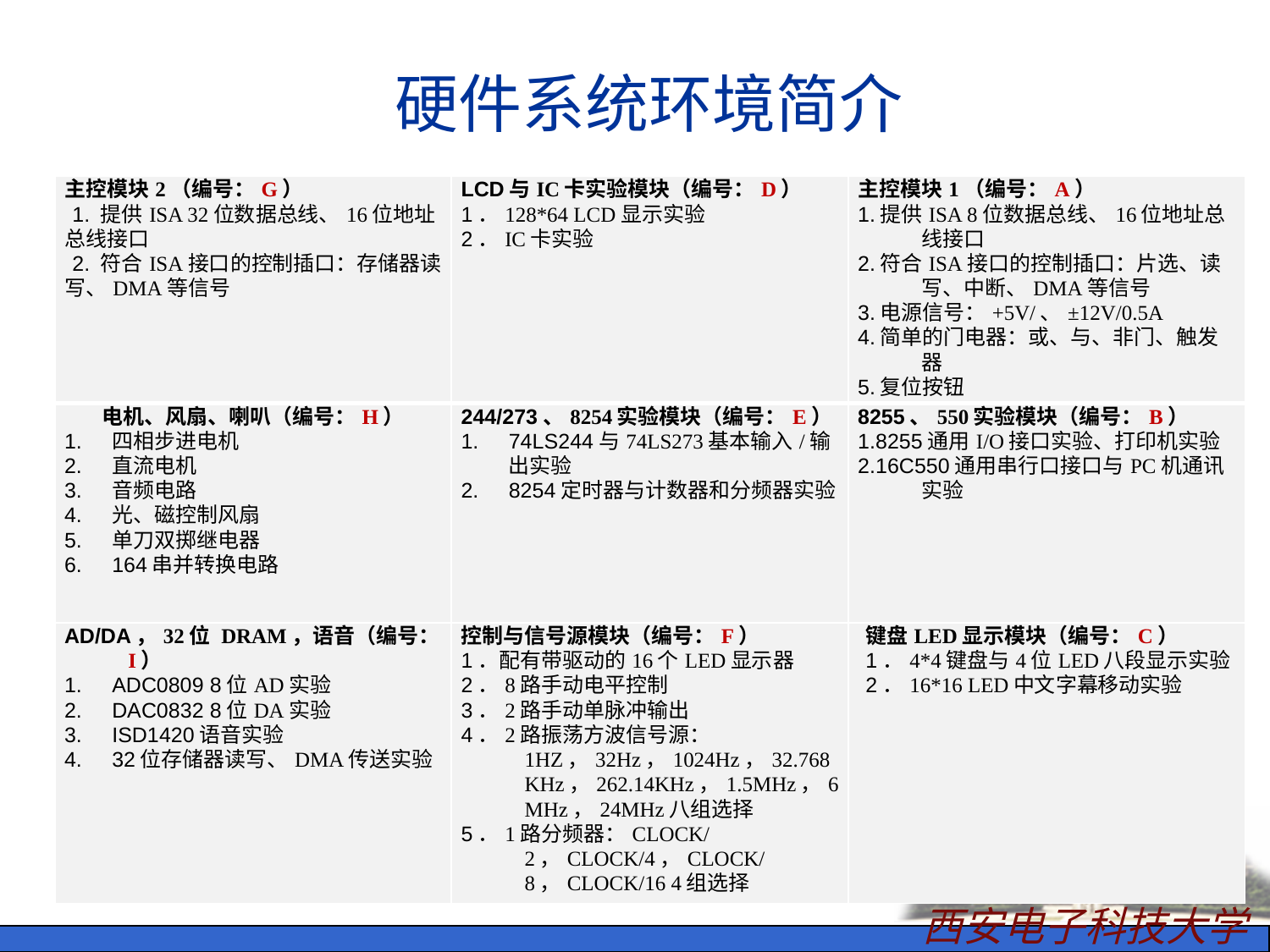

# 硬件系统环境简介
| 主控模块2（编号：G） 1. 提供ISA 32位数据总线、16位地址总线接口 2. 符合ISA接口的控制插口：存储器读写、DMA等信号 | LCD与IC卡实验模块（编号：D） 1．128\*64 LCD显示实验 2．IC卡实验 | 主控模块1（编号：A） 1.提供ISA 8位数据总线、16位地址总线接口 2.符合ISA接口的控制插口：片选、读写、中断、DMA等信号 3.电源信号：+5V/、±12V/0.5A 4.简单的门电器：或、与、非门、触发器 5.复位按钮 |
| --- | --- | --- |
| 电机、风扇、喇叭（编号：H） 四相步进电机 直流电机 音频电路 光、磁控制风扇 单刀双掷继电器 164串并转换电路 | 244/273、8254实验模块（编号：E） 74LS244与74LS273基本输入/输出实验 8254定时器与计数器和分频器实验 | 8255、550实验模块（编号：B） 1.8255通用I/O接口实验、打印机实验 2.16C550通用串行口接口与PC机通讯实验 |
| AD/DA，32位 DRAM，语音（编号：I） ADC0809 8位AD实验 DAC0832 8位DA实验 ISD1420语音实验 32位存储器读写、DMA传送实验 | 控制与信号源模块（编号：F） 1．配有带驱动的16个LED显示器 2．8路手动电平控制 3．2路手动单脉冲输出 4．2路振荡方波信号源：1HZ，32Hz，1024Hz，32.768KHz，262.14KHz，1.5MHz，6MHz，24MHz八组选择 5．1路分频器：CLOCK/2，CLOCK/4，CLOCK/8，CLOCK/16 4组选择 | 键盘LED显示模块（编号：C） 1．4\*4键盘与4位LED八段显示实验 2．16\*16 LED中文字幕移动实验 |